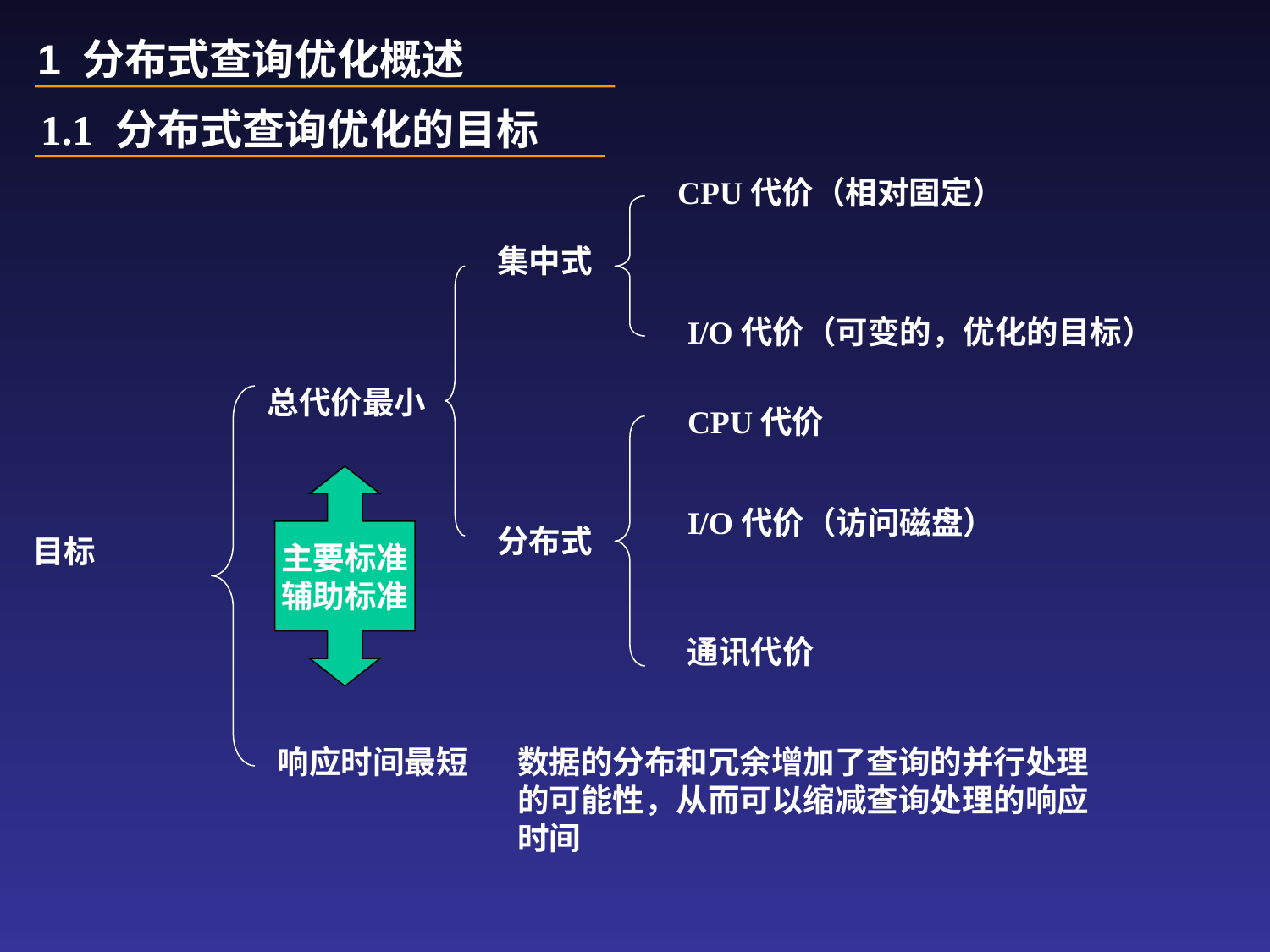

1 分布式查询优化概述

1.1 分布式查询优化的目标

CPU代价（相对固定）

集中式

I/O代价（可变的，优化的目标）
总代价最小

CPU代价

主要标准
辅助标准
I/O代价（访问磁盘）
分布式
目标
通讯代价
响应时间最短
数据的分布和冗余增加了查询的并行处理的可能性，从而可以缩减查询处理的响应时间